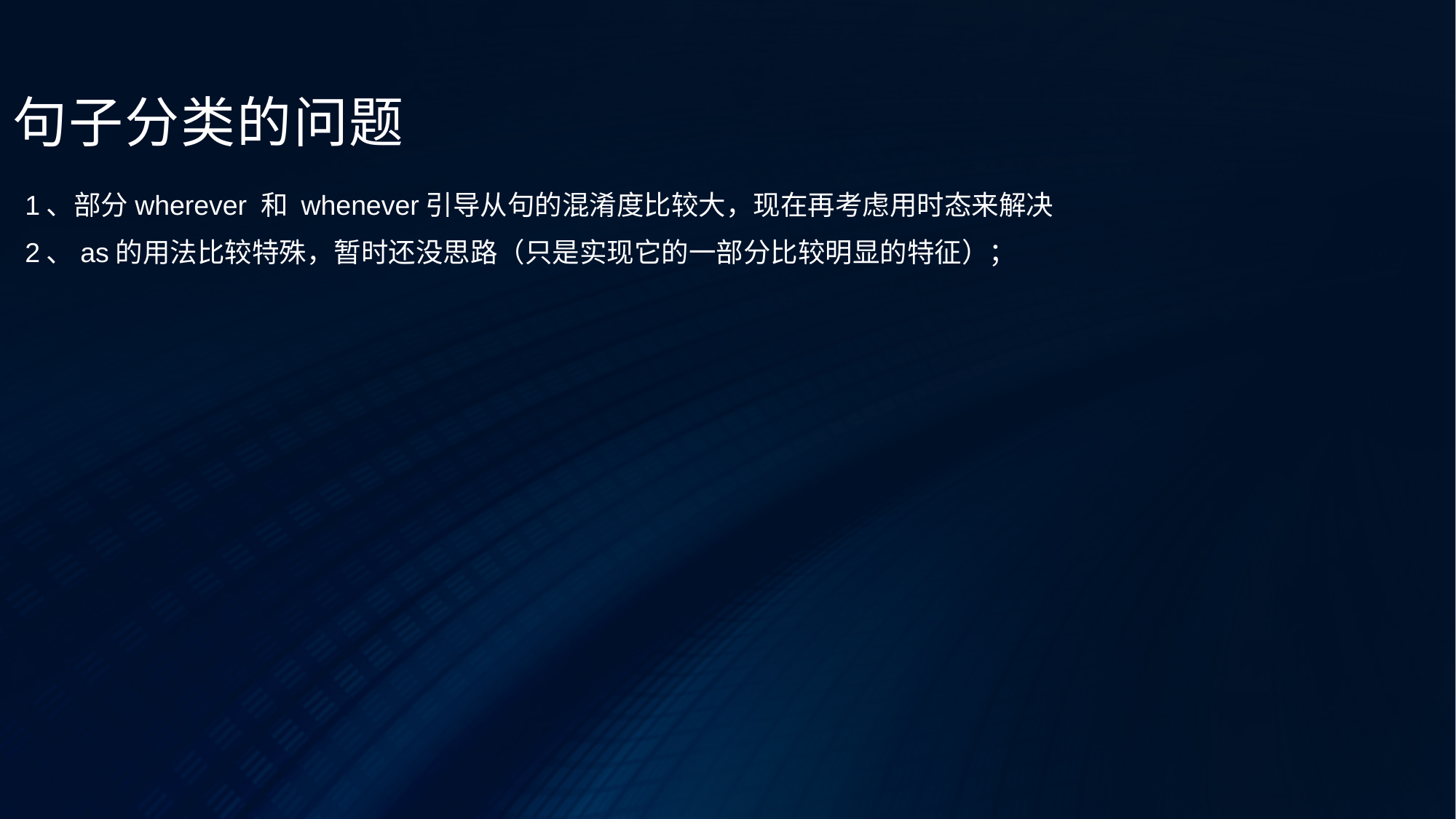

# 句子分类的问题
1、部分wherever 和 whenever引导从句的混淆度比较大，现在再考虑用时态来解决
2、as的用法比较特殊，暂时还没思路（只是实现它的一部分比较明显的特征）；